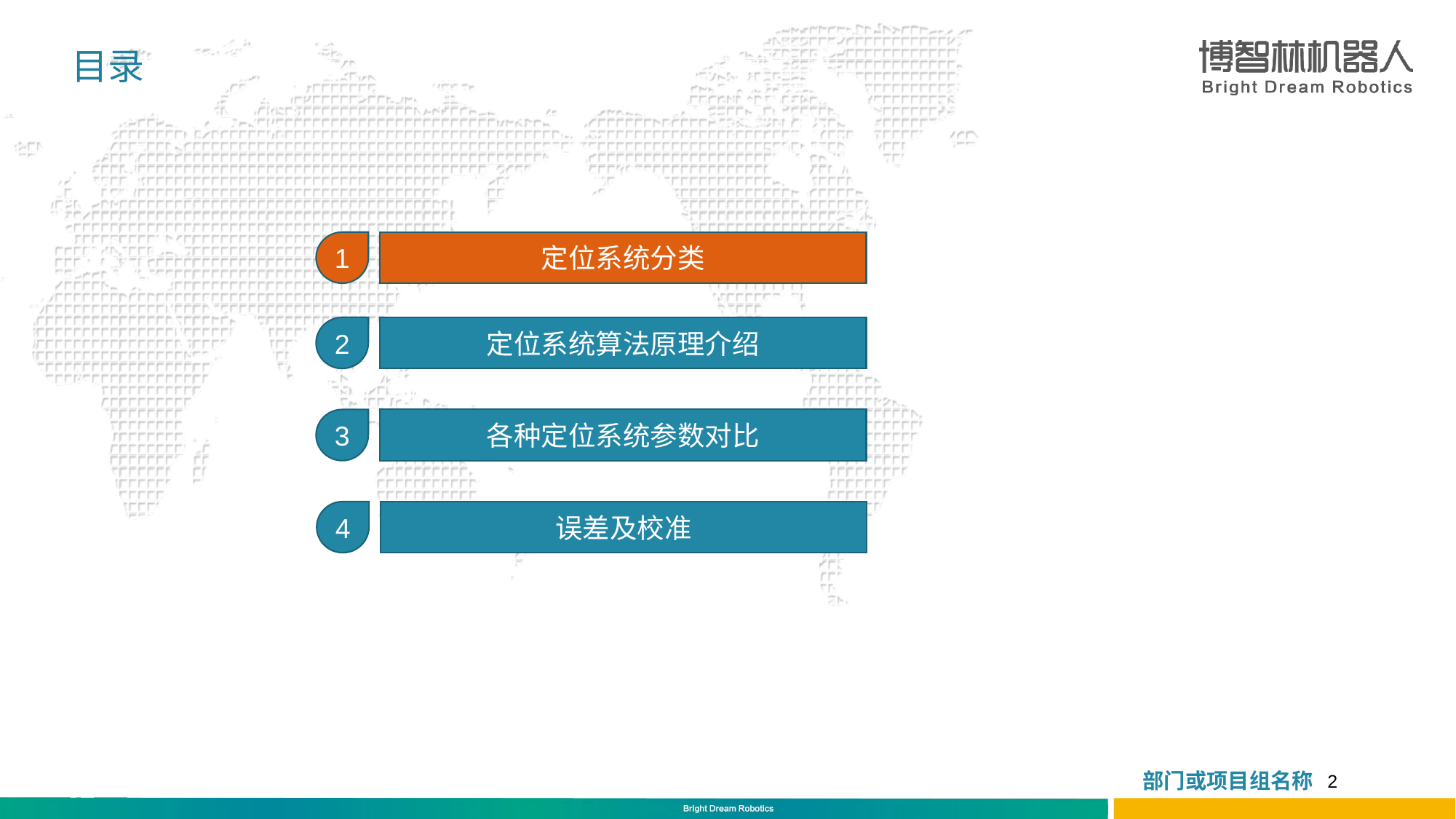

目录
定位系统分类
1
定位系统算法原理介绍
2
各种定位系统参数对比
3
误差及校准
4
2